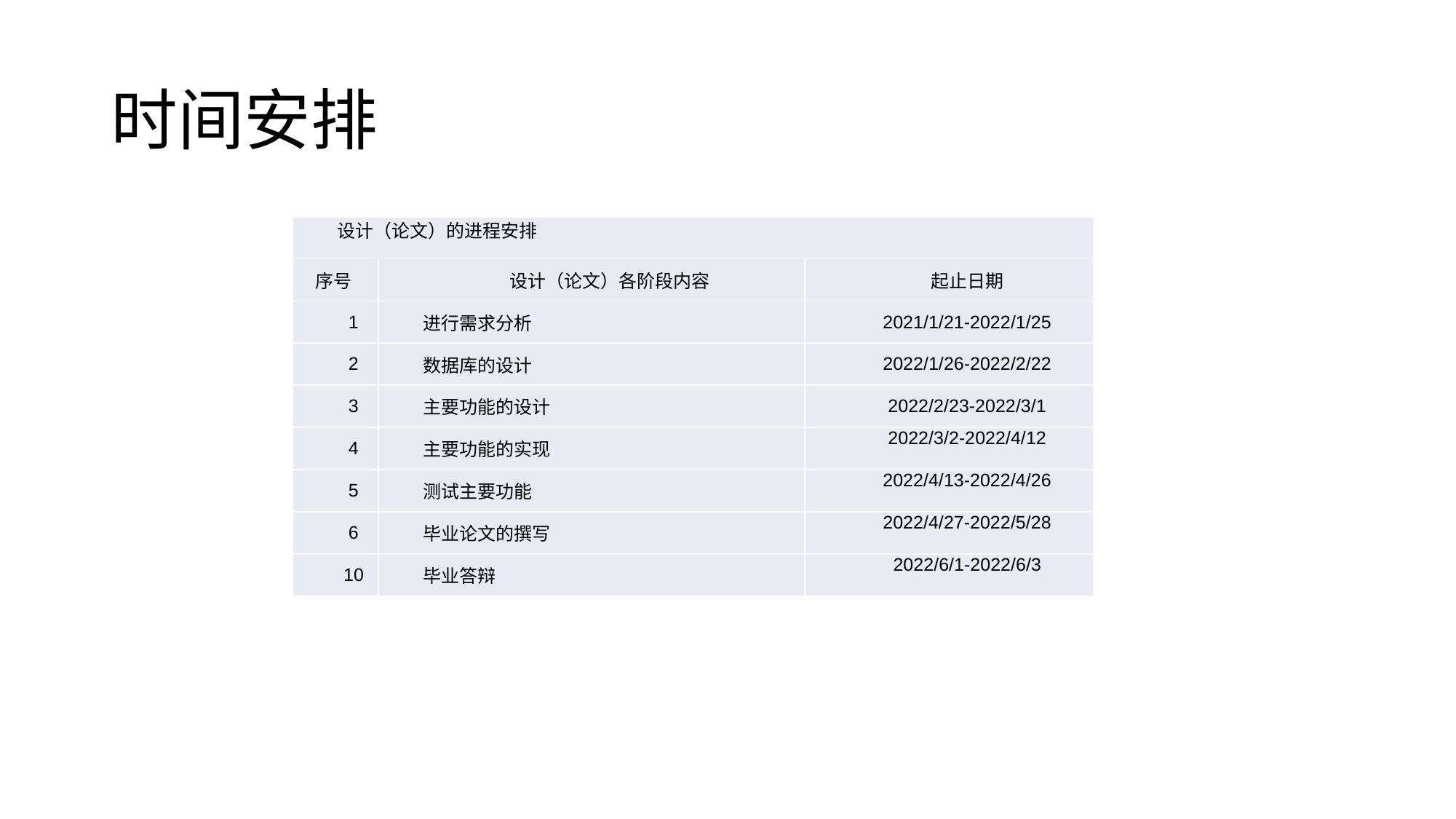

# 时间安排
| 设计（论文）的进程安排 |  |  |
| --- | --- | --- |
| 序号 | 设计（论文）各阶段内容 | 起止日期 |
| 1 | 进行需求分析 | 2021/1/21-2022/1/25 |
| 2 | 数据库的设计 | 2022/1/26-2022/2/22 |
| 3 | 主要功能的设计 | 2022/2/23-2022/3/1 |
| 4 | 主要功能的实现 | 2022/3/2-2022/4/12 |
| 5 | 测试主要功能 | 2022/4/13-2022/4/26 |
| 6 | 毕业论文的撰写 | 2022/4/27-2022/5/28 |
| 10 | 毕业答辩 | 2022/6/1-2022/6/3 |